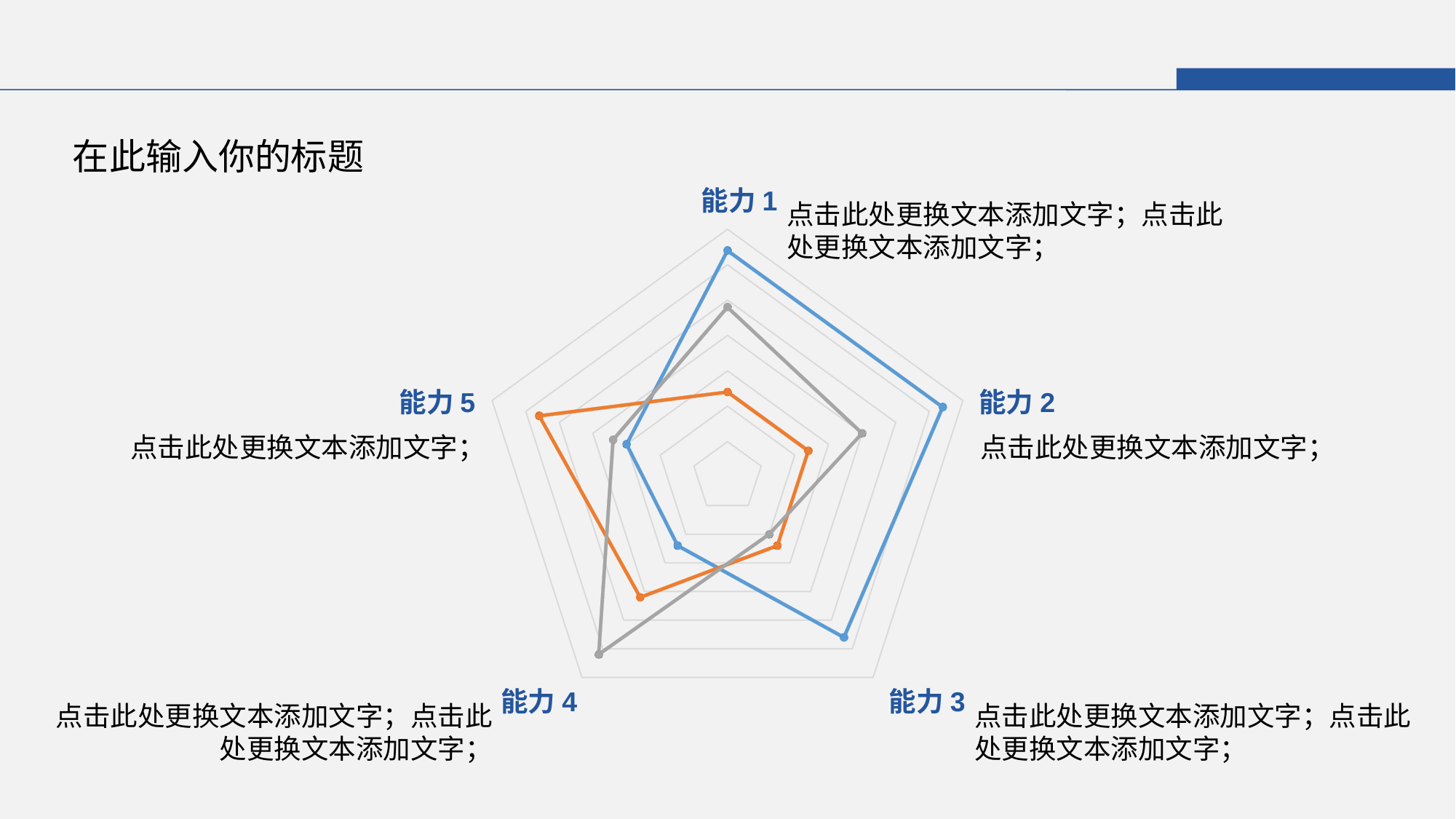

在此输入你的标题

能力1
点击此处更换文本添加文字；点击此处更换文本添加文字；

能力5
能力2

点击此处更换文本添加文字；
点击此处更换文本添加文字；

能力4
能力3
点击此处更换文本添加文字；点击此处更换文本添加文字；
点击此处更换文本添加文字；点击此处更换文本添加文字；